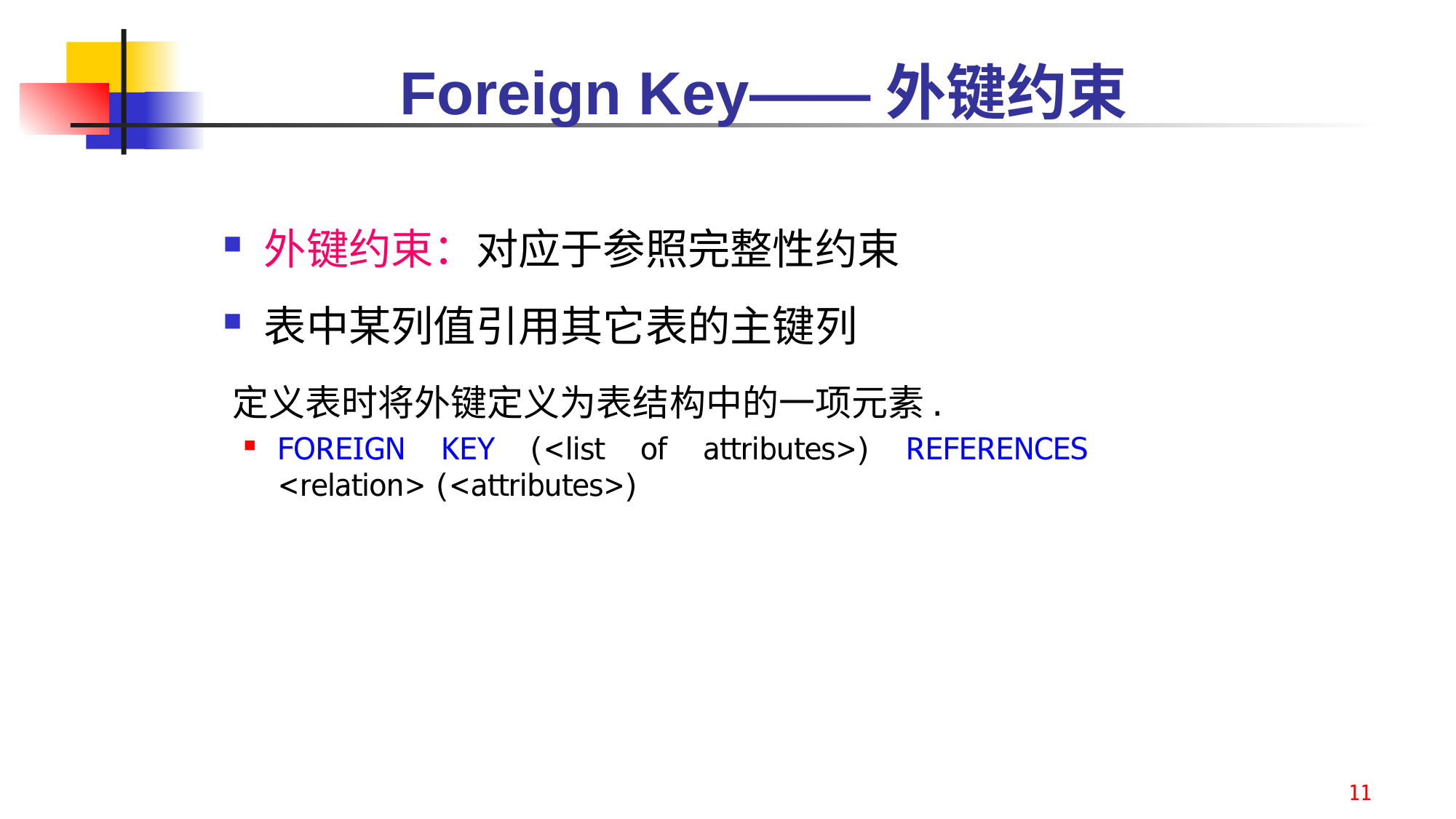

# Foreign Key——外键约束
外键约束：对应于参照完整性约束
表中某列值引用其它表的主键列

定义表时将外键定义为表结构中的一项元素.
FOREIGN KEY (<list of attributes>) REFERENCES <relation> (<attributes>)

11